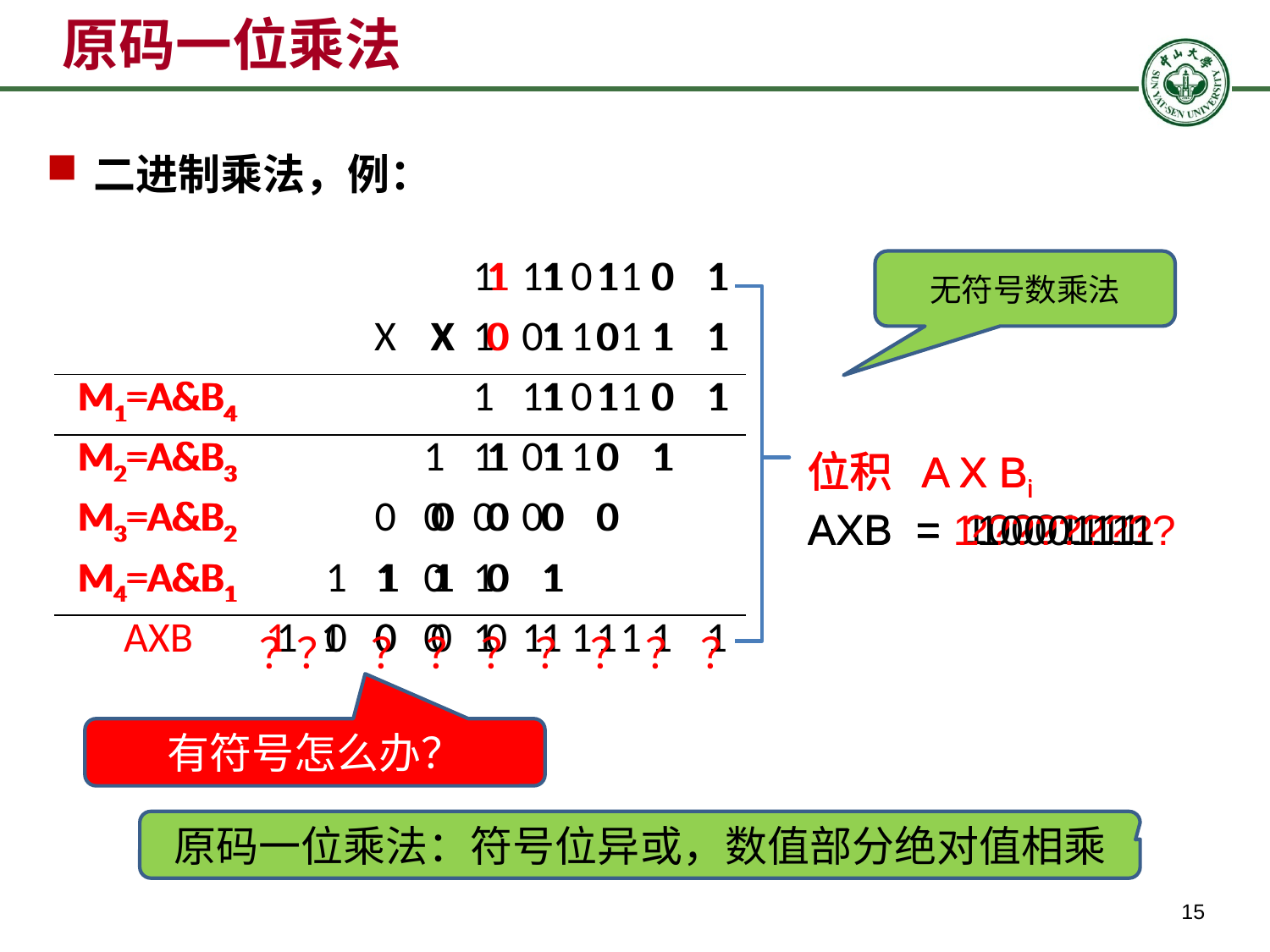

# 原码一位乘法
二进制乘法，例：
无符号数乘法
|  |  |  |  |  | 1 | 1 | 0 | 1 |
| --- | --- | --- | --- | --- | --- | --- | --- | --- |
|  |  |  | X |  | 1 | 0 | 1 | 1 |
| M1=A&B4 |  |  |  |  | 1 | 1 | 0 | 1 |
| M2=A&B3 |  |  |  | 1 | 1 | 0 | 1 |  |
| M3=A&B2 |  |  | 0 | 0 | 0 | 0 |  |  |
| M4=A&B1 |  | 1 | 1 | 0 | 1 |  |  |  |
| AXB | 1 | 0 | 0 | 0 | 1 | 1 | 1 | 1 |
|  |  |  |  |  | 1 | 1 | 1 | 0 | 1 |
| --- | --- | --- | --- | --- | --- | --- | --- | --- | --- |
|  |  |  |  | X | 0 | 1 | 0 | 1 | 1 |
| M1=A&B4 |  |  |  |  |  | 1 | 1 | 0 | 1 |
| M2=A&B3 |  |  |  |  | 1 | 1 | 0 | 1 |  |
| M3=A&B2 |  |  |  | 0 | 0 | 0 | 0 |  |  |
| M4=A&B1 |  |  | 1 | 1 | 0 | 1 |  |  |  |
|  | 1 | 1 | 0 | 0 | 0 | 1 | 1 | 1 | 1 |
|  |  |  |  |  | 1 | 1 | 1 | 0 | 1 |
| --- | --- | --- | --- | --- | --- | --- | --- | --- | --- |
|  |  |  |  | X | 0 | 1 | 0 | 1 | 1 |
| M1=A&B4 |  |  |  |  |  | 1 | 1 | 0 | 1 |
| M2=A&B3 |  |  |  |  | 1 | 1 | 0 | 1 |  |
| M3=A&B2 |  |  |  | 0 | 0 | 0 | 0 |  |  |
| M4=A&B1 |  |  | 1 | 1 | 0 | 1 |  |  |  |
|  | ？ | ？ | ？ | ？ | ？ | ？ | ？ | ？ | ？ |

位积  A X Bi
AXB  =  10001111
位积  A X Bi
AXB  =  ?????????
位积  A X Bi
AXB  = 110001111
有符号怎么办？
原码一位乘法：符号位异或，数值部分绝对值相乘